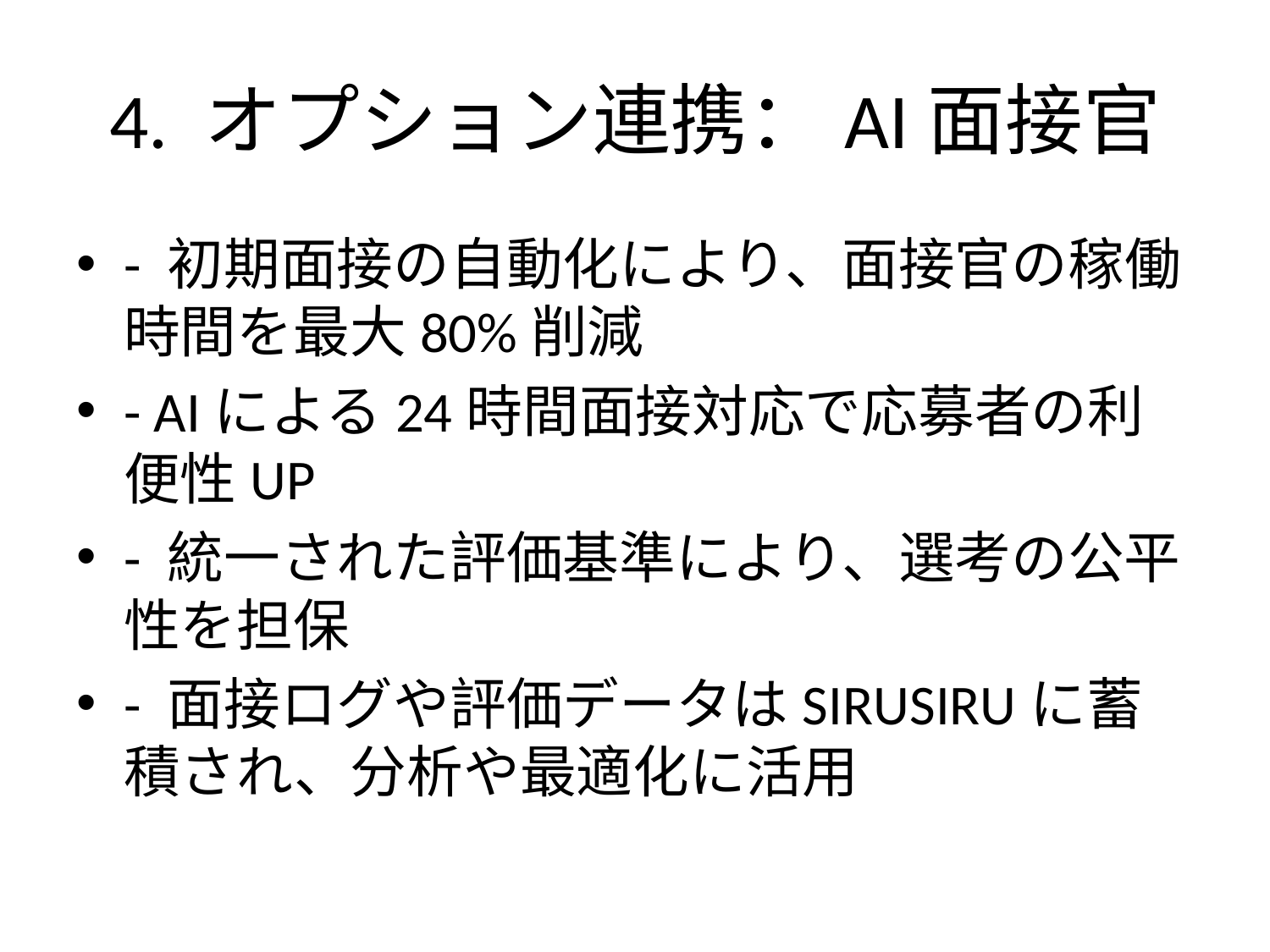

# 4. オプション連携：AI面接官
- 初期面接の自動化により、面接官の稼働時間を最大80%削減
- AIによる24時間面接対応で応募者の利便性UP
- 統一された評価基準により、選考の公平性を担保
- 面接ログや評価データはSIRUSIRUに蓄積され、分析や最適化に活用